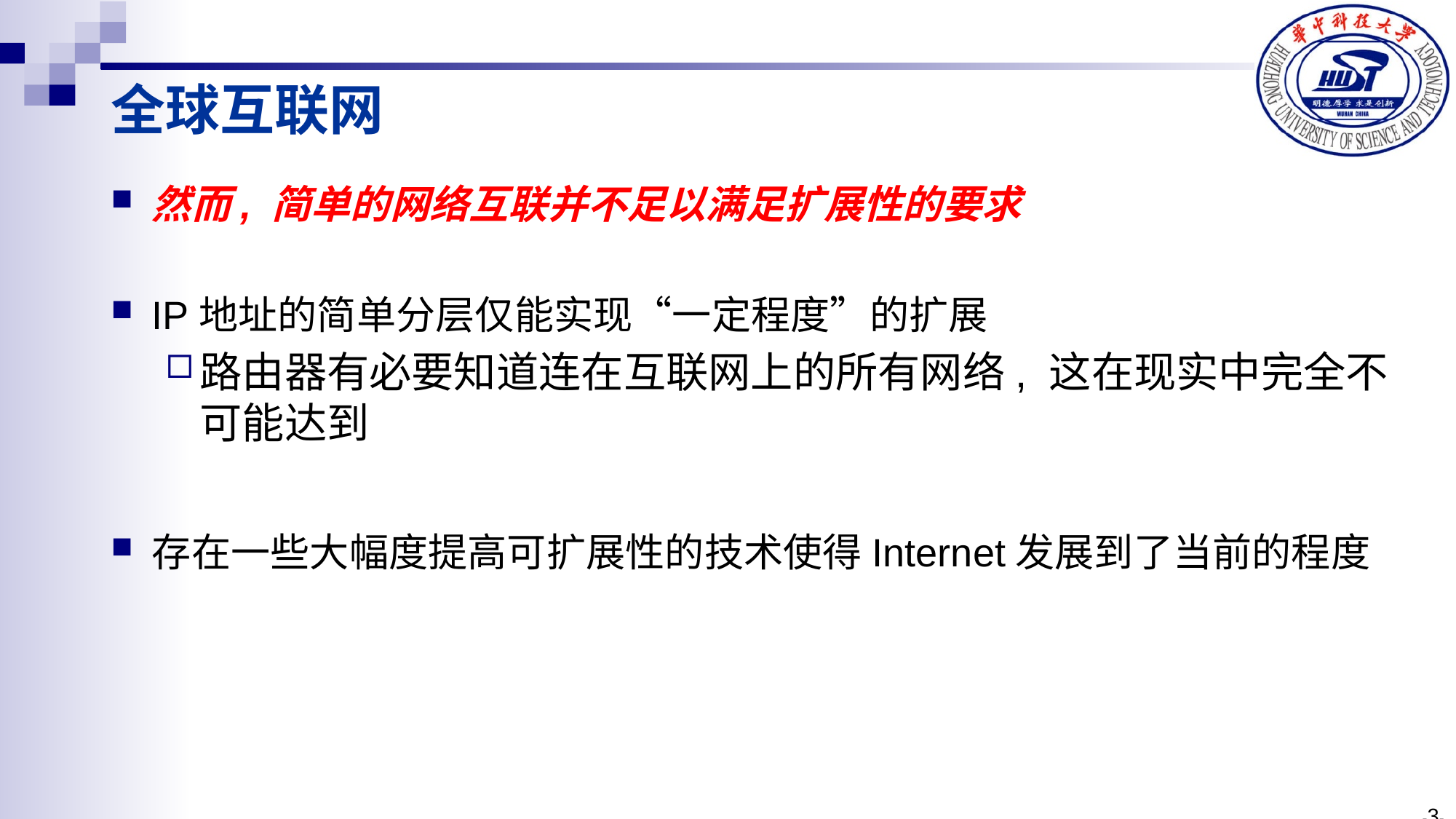

全球互联网
然而, 简单的网络互联并不足以满足扩展性的要求

IP地址的简单分层仅能实现“一定程度”的扩展
路由器有必要知道连在互联网上的所有网络, 这在现实中完全不可能达到

存在一些大幅度提高可扩展性的技术使得Internet发展到了当前的程度
-3-